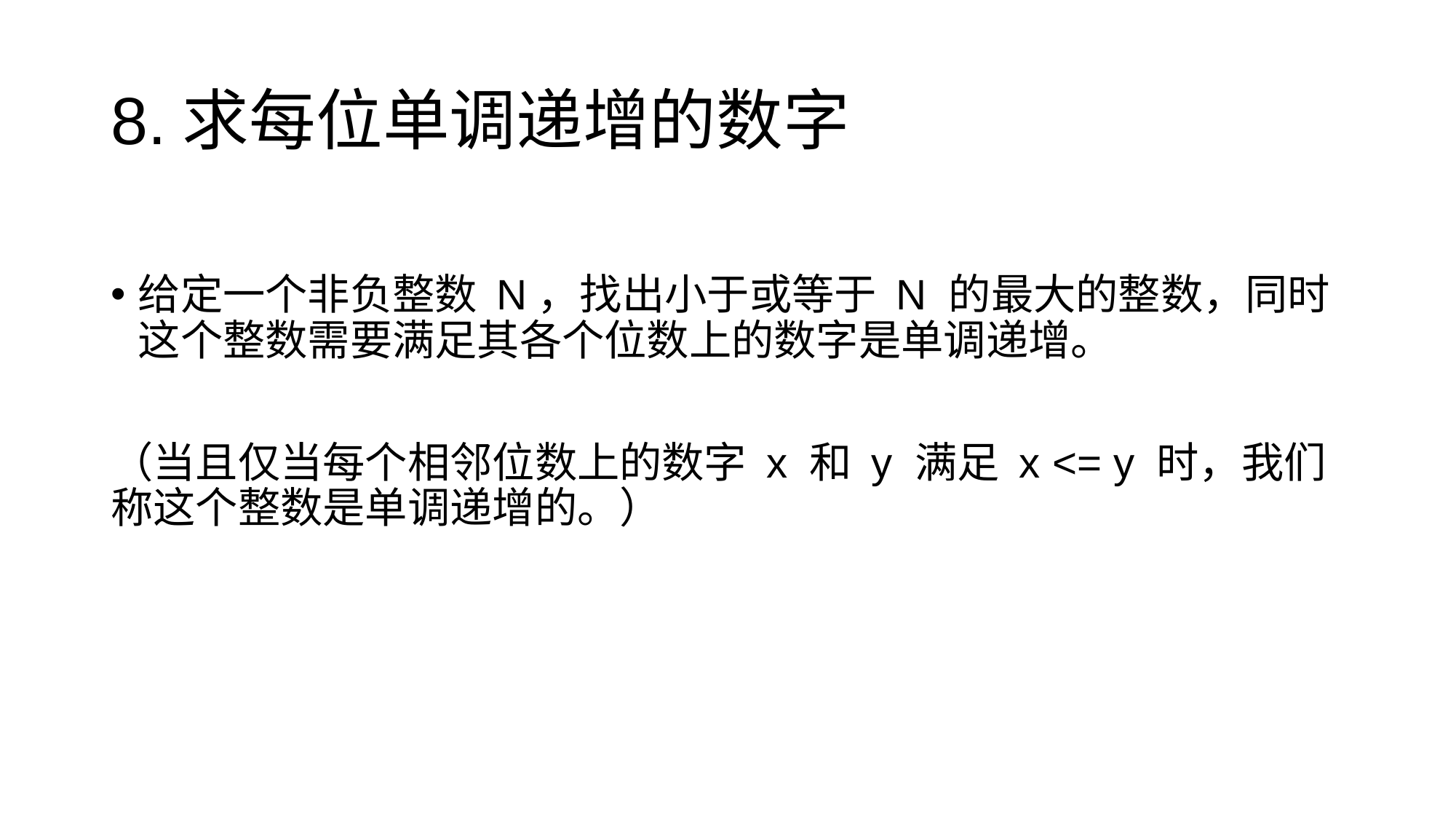

# 8.求每位单调递增的数字

给定一个非负整数 N，找出小于或等于 N 的最大的整数，同时这个整数需要满足其各个位数上的数字是单调递增。

（当且仅当每个相邻位数上的数字 x 和 y 满足 x <= y 时，我们称这个整数是单调递增的。）